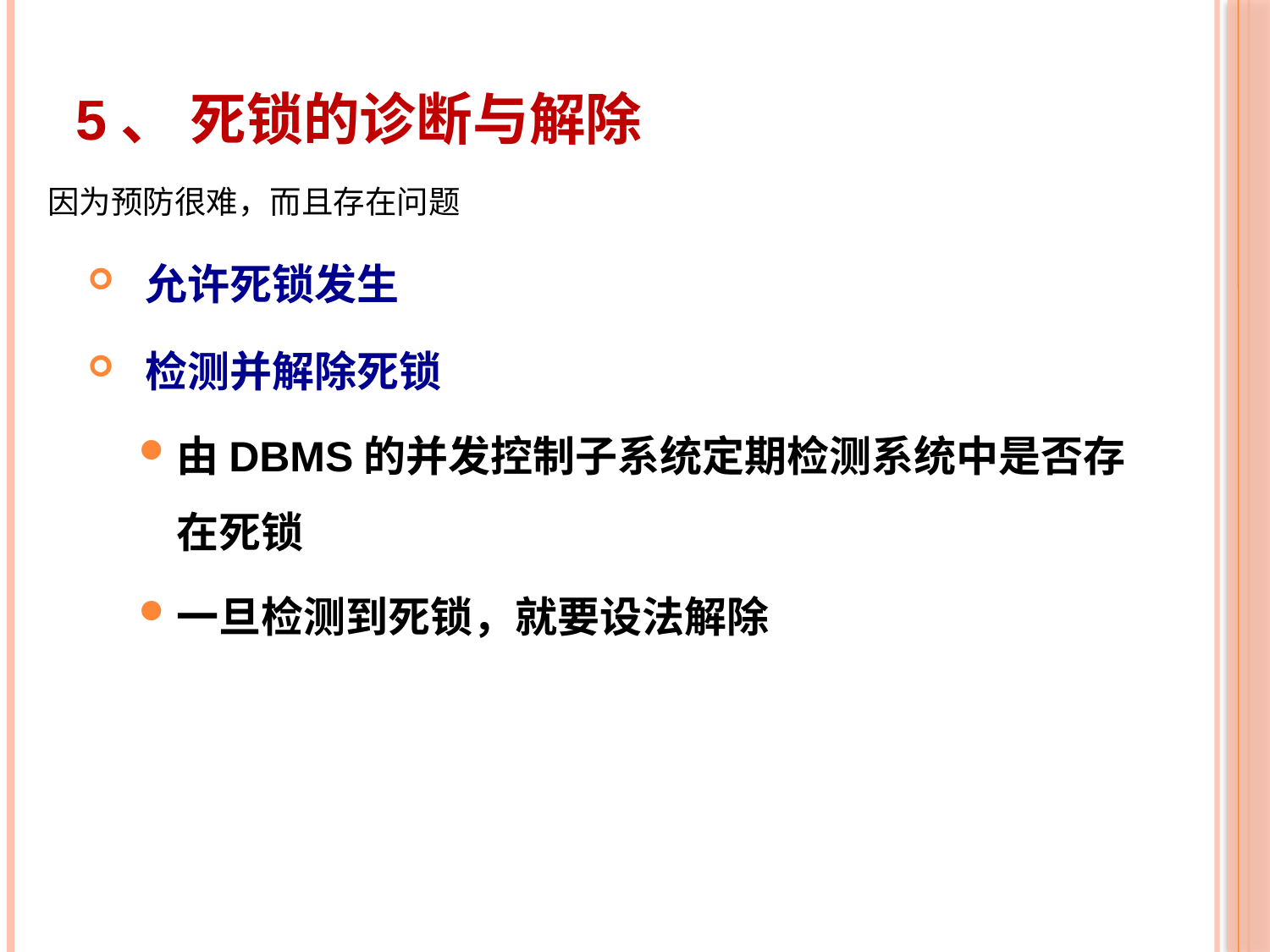

# 5、 死锁的诊断与解除
因为预防很难，而且存在问题
 允许死锁发生
 检测并解除死锁
由DBMS的并发控制子系统定期检测系统中是否存在死锁
一旦检测到死锁，就要设法解除